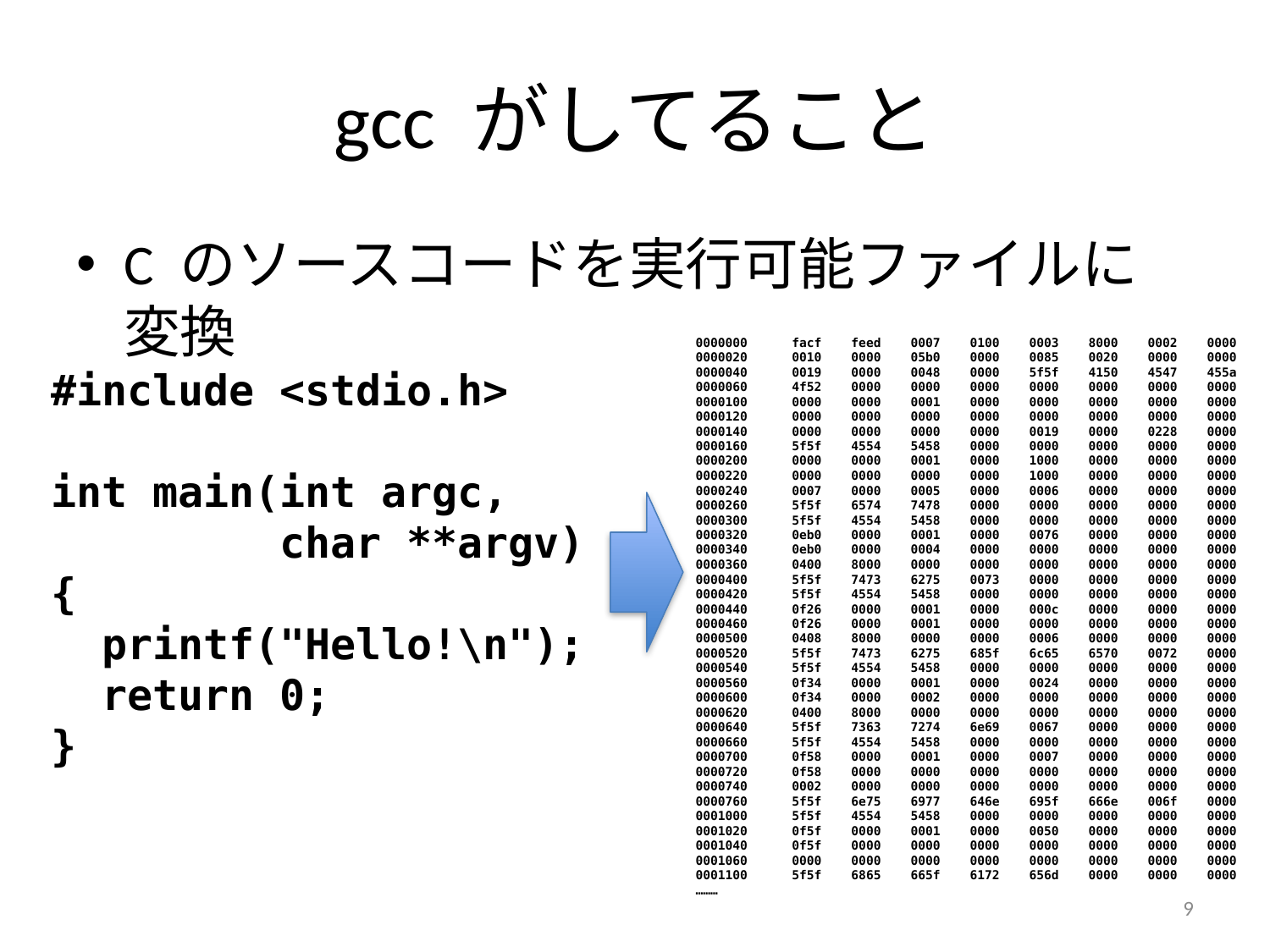

# gcc がしてること
C のソースコードを実行可能ファイルに変換
0000000      facf    feed    0007    0100    0003    8000    0002    0000
0000020      0010    0000    05b0    0000    0085    0020    0000    0000
0000040      0019    0000    0048    0000    5f5f    4150    4547    455a
0000060      4f52    0000    0000    0000    0000    0000    0000    0000
0000100      0000    0000    0001    0000    0000    0000    0000    0000
0000120      0000    0000    0000    0000    0000    0000    0000    0000
0000140      0000    0000    0000    0000    0019    0000    0228    0000
0000160      5f5f    4554    5458    0000    0000    0000    0000    0000
0000200      0000    0000    0001    0000    1000    0000    0000    0000
0000220      0000    0000    0000    0000    1000    0000    0000    0000
0000240      0007    0000    0005    0000    0006    0000    0000    0000
0000260      5f5f    6574    7478    0000    0000    0000    0000    0000
0000300      5f5f    4554    5458    0000    0000    0000    0000    0000
0000320      0eb0    0000    0001    0000    0076    0000    0000    0000
0000340      0eb0    0000    0004    0000    0000    0000    0000    0000
0000360      0400    8000    0000    0000    0000    0000    0000    0000
0000400      5f5f    7473    6275    0073    0000    0000    0000    0000
0000420      5f5f    4554    5458    0000    0000    0000    0000    0000
0000440      0f26    0000    0001    0000    000c    0000    0000    0000
0000460      0f26    0000    0001    0000    0000    0000    0000    0000
0000500      0408    8000    0000    0000    0006    0000    0000    0000
0000520      5f5f    7473    6275    685f    6c65    6570    0072    0000
0000540      5f5f    4554    5458    0000    0000    0000    0000    0000
0000560      0f34    0000    0001    0000    0024    0000    0000    0000
0000600      0f34    0000    0002    0000    0000    0000    0000    0000
0000620      0400    8000    0000    0000    0000    0000    0000    0000
0000640      5f5f    7363    7274    6e69    0067    0000    0000    0000
0000660      5f5f    4554    5458    0000    0000    0000    0000    0000
0000700      0f58    0000    0001    0000    0007    0000    0000    0000
0000720      0f58    0000    0000    0000    0000    0000    0000    0000
0000740      0002    0000    0000    0000    0000    0000    0000    0000
0000760      5f5f    6e75    6977    646e    695f    666e    006f    0000
0001000      5f5f    4554    5458    0000    0000    0000    0000    0000
0001020      0f5f    0000    0001    0000    0050    0000    0000    0000
0001040      0f5f    0000    0000    0000    0000    0000    0000    0000
0001060      0000    0000    0000    0000    0000    0000    0000    0000
0001100      5f5f    6865    665f    6172    656d    0000    0000    0000
………
#include <stdio.h>

int main(int argc,
         char **argv)
{
  printf("Hello!\n");
  return 0;
}

9